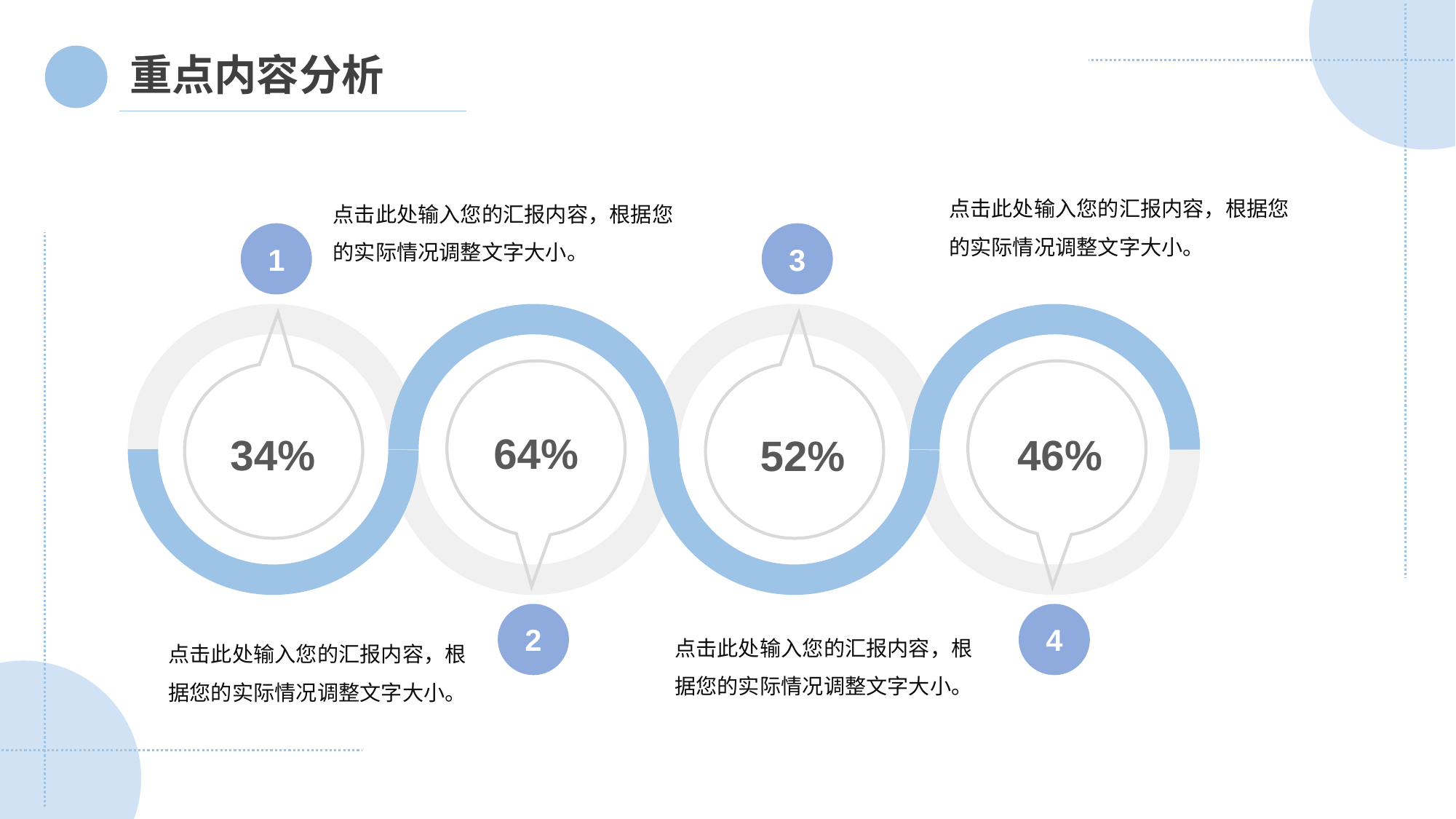

重点内容分析

点击此处输入您的汇报内容，根据您的实际情况调整文字大小。
点击此处输入您的汇报内容，根据您的实际情况调整文字大小。
1
3

64%
34%
46%
52%
2
4
点击此处输入您的汇报内容，根据您的实际情况调整文字大小。
点击此处输入您的汇报内容，根据您的实际情况调整文字大小。